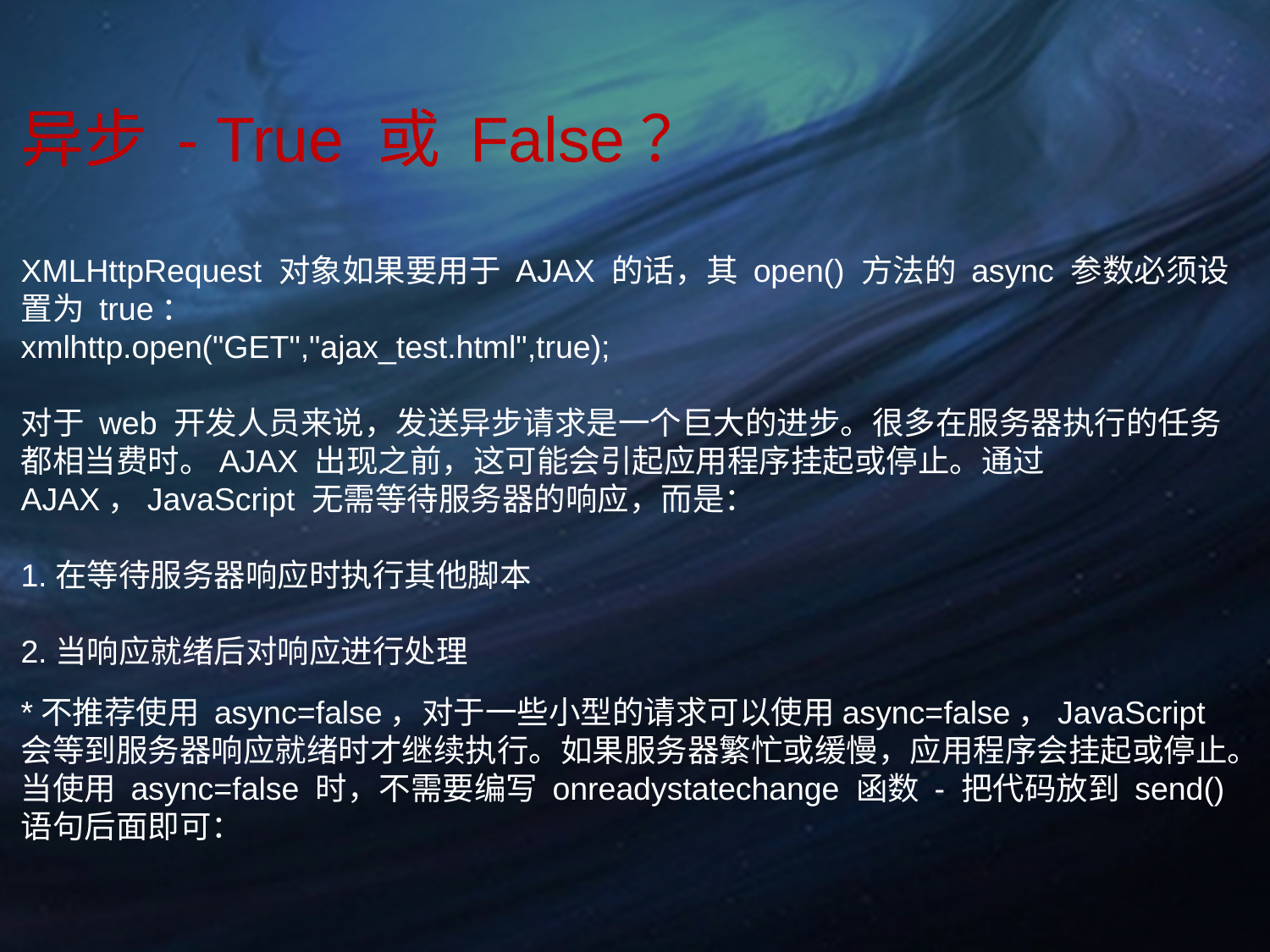

异步 - True 或 False？

XMLHttpRequest 对象如果要用于 AJAX 的话，其 open() 方法的 async 参数必须设置为 true：
xmlhttp.open("GET","ajax_test.html",true);

对于 web 开发人员来说，发送异步请求是一个巨大的进步。很多在服务器执行的任务都相当费时。AJAX 出现之前，这可能会引起应用程序挂起或停止。通过 AJAX，JavaScript 无需等待服务器的响应，而是：

1.在等待服务器响应时执行其他脚本

2.当响应就绪后对响应进行处理
*不推荐使用 async=false，对于一些小型的请求可以使用async=false，JavaScript 会等到服务器响应就绪时才继续执行。如果服务器繁忙或缓慢，应用程序会挂起或停止。
当使用 async=false 时，不需要编写 onreadystatechange 函数 - 把代码放到 send() 语句后面即可：